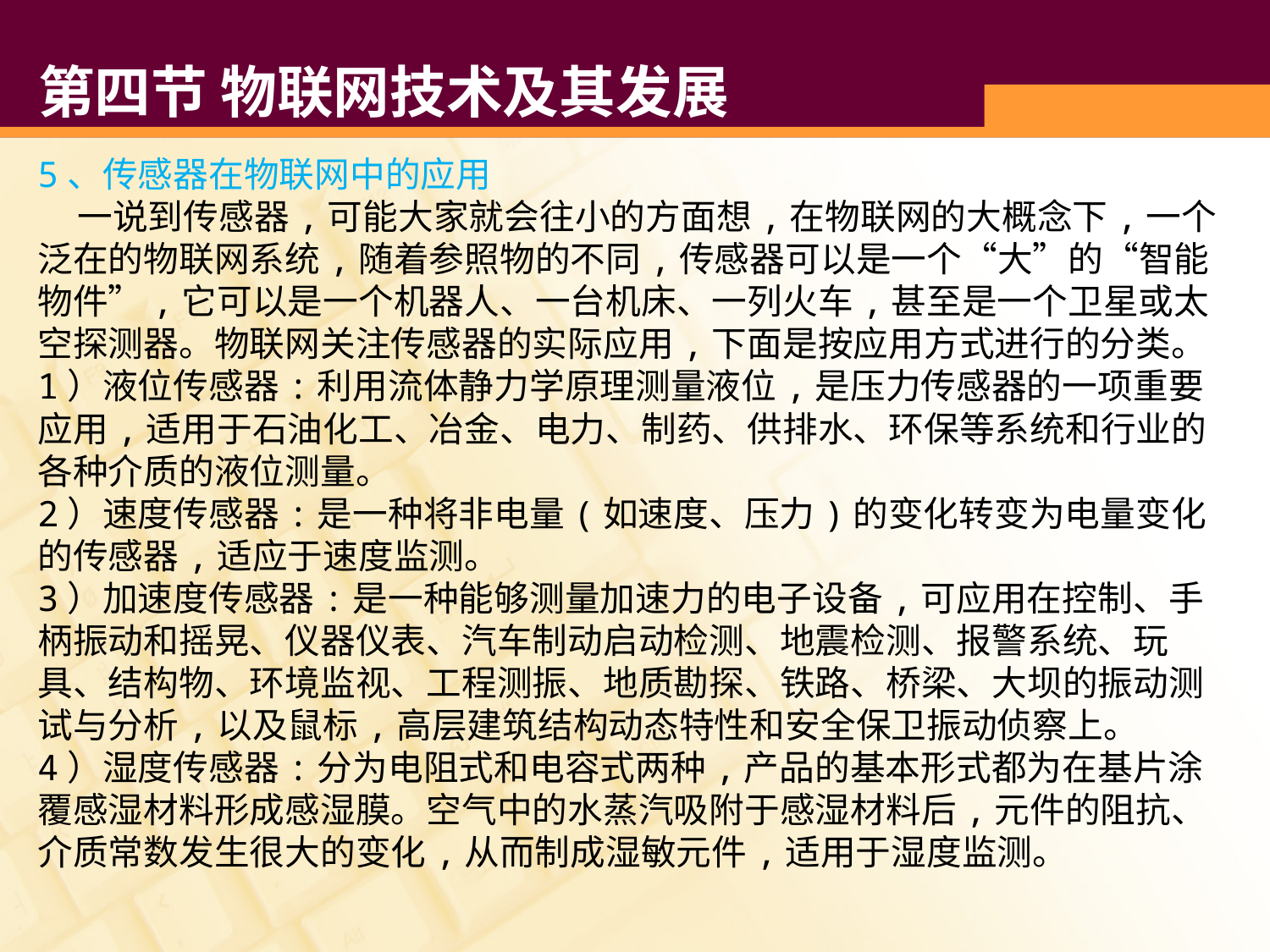

# 第四节 物联网技术及其发展
5、传感器在物联网中的应用
    一说到传感器,可能大家就会往小的方面想,在物联网的大概念下,一个泛在的物联网系统,随着参照物的不同,传感器可以是一个“大”的“智能物件”,它可以是一个机器人、一台机床、一列火车,甚至是一个卫星或太空探测器。物联网关注传感器的实际应用,下面是按应用方式进行的分类。
1）液位传感器:利用流体静力学原理测量液位,是压力传感器的一项重要应用,适用于石油化工、冶金、电力、制药、供排水、环保等系统和行业的各种介质的液位测量。
2）速度传感器:是一种将非电量(如速度、压力)的变化转变为电量变化的传感器,适应于速度监测。
3）加速度传感器:是一种能够测量加速力的电子设备,可应用在控制、手柄振动和摇晃、仪器仪表、汽车制动启动检测、地震检测、报警系统、玩具、结构物、环境监视、工程测振、地质勘探、铁路、桥梁、大坝的振动测试与分析,以及鼠标,高层建筑结构动态特性和安全保卫振动侦察上。
4）湿度传感器:分为电阻式和电容式两种,产品的基本形式都为在基片涂覆感湿材料形成感湿膜。空气中的水蒸汽吸附于感湿材料后,元件的阻抗、介质常数发生很大的变化,从而制成湿敏元件,适用于湿度监测。